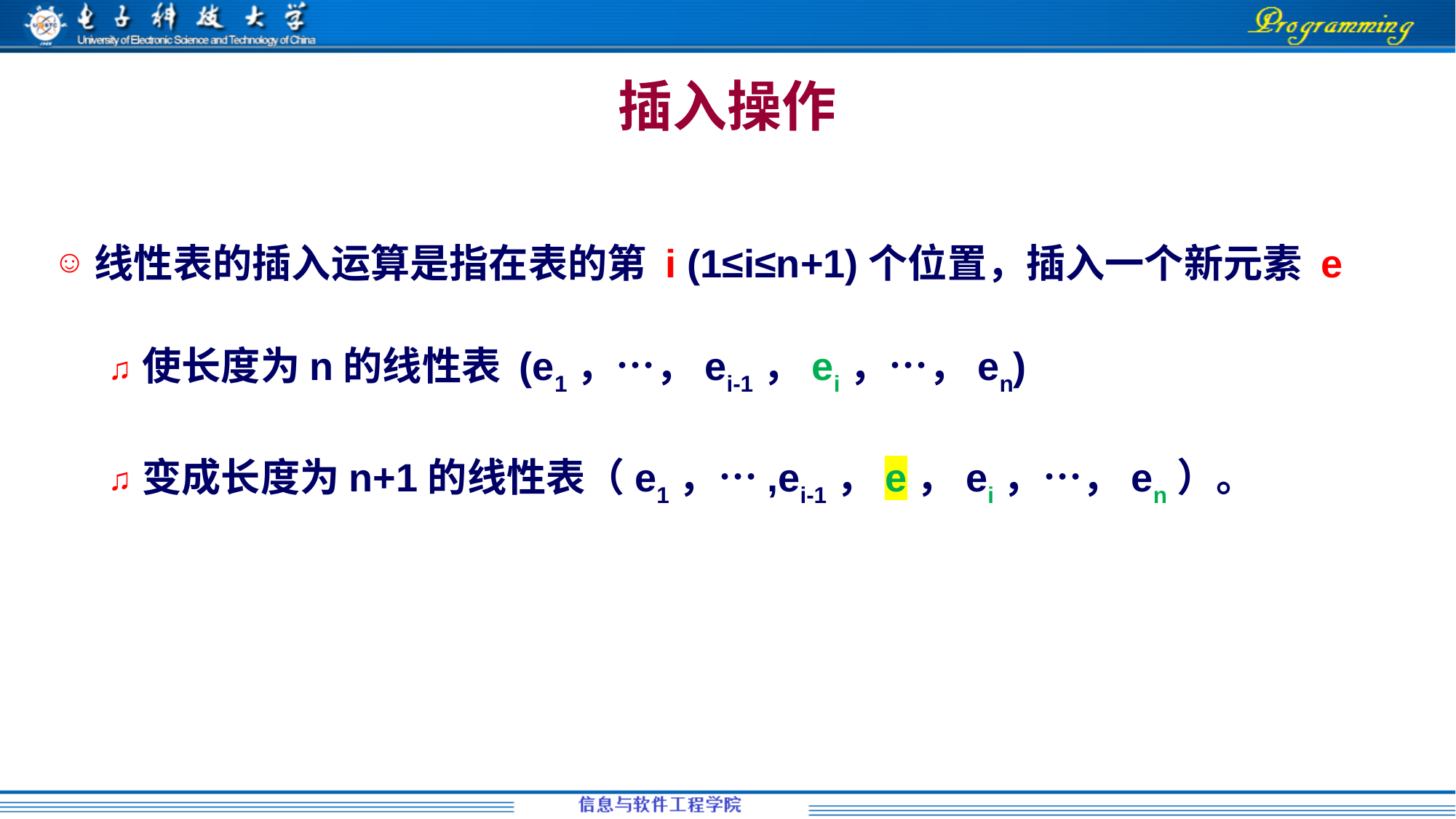

# 插入操作
线性表的插入运算是指在表的第 i (1≤i≤n+1)个位置，插入一个新元素 e
使长度为n的线性表 (e1，…，ei-1，ei，…，en)
变成长度为n+1的线性表（e1，…,ei-1，e，ei，…，en）。